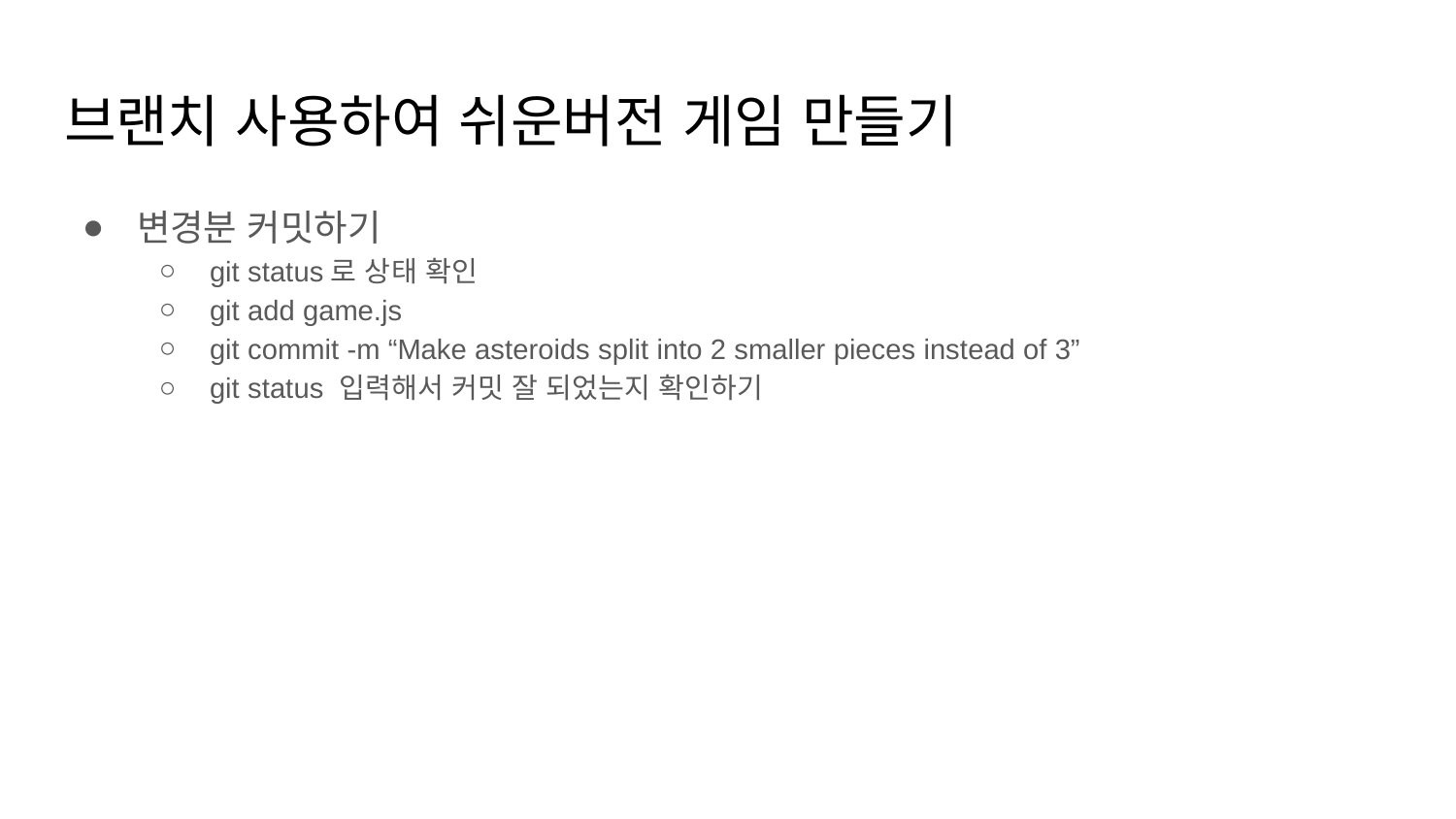

# 브랜치 사용하여 쉬운버전 게임 만들기

변경분 커밋하기
git status로 상태 확인
git add game.js
git commit -m “Make asteroids split into 2 smaller pieces instead of 3”
git status 입력해서 커밋 잘 되었는지 확인하기